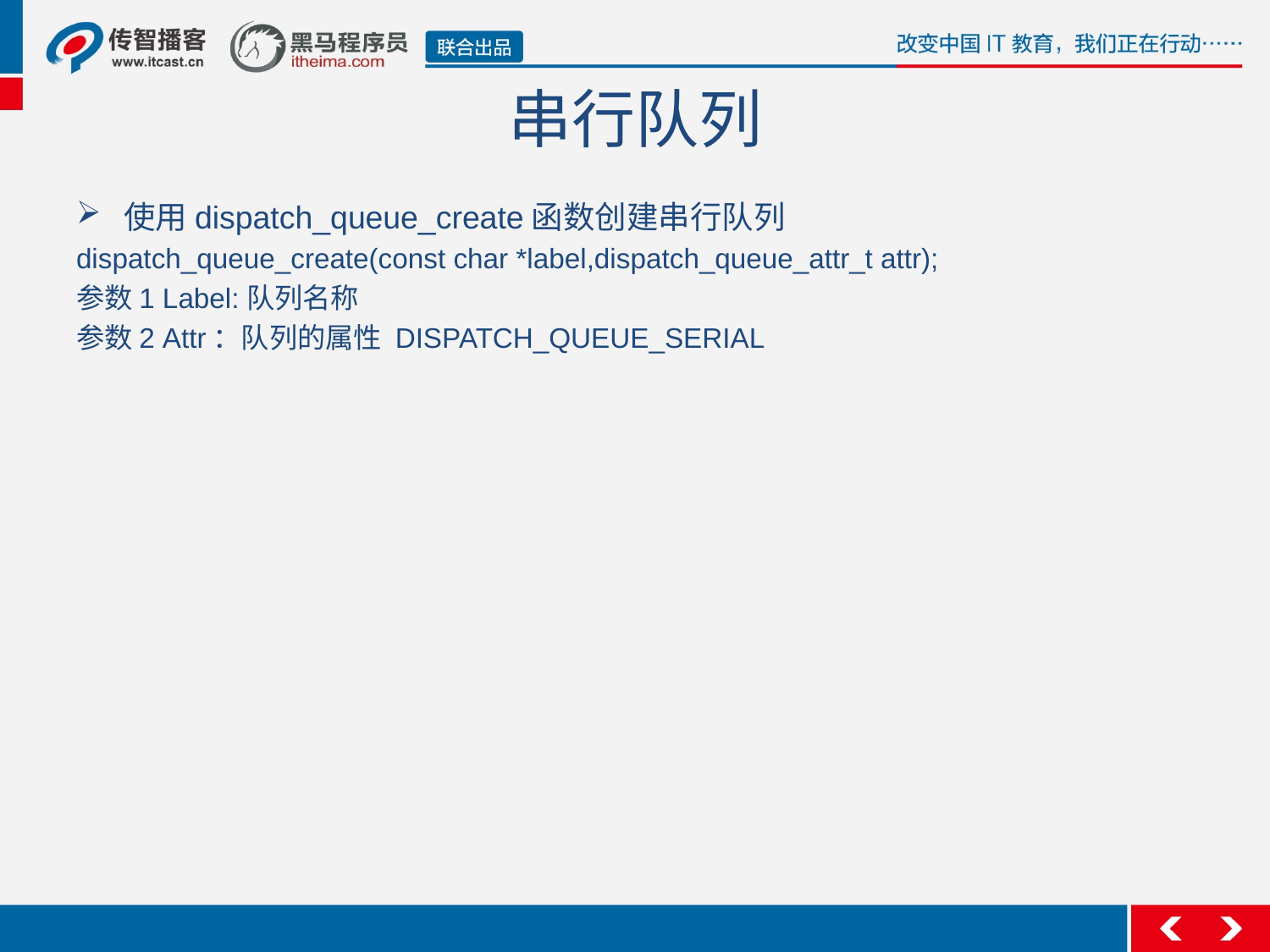

# 串行队列
使用dispatch_queue_create函数创建串行队列
dispatch_queue_create(const char *label,dispatch_queue_attr_t attr);
参数1 Label:队列名称
参数2 Attr：队列的属性 DISPATCH_QUEUE_SERIAL